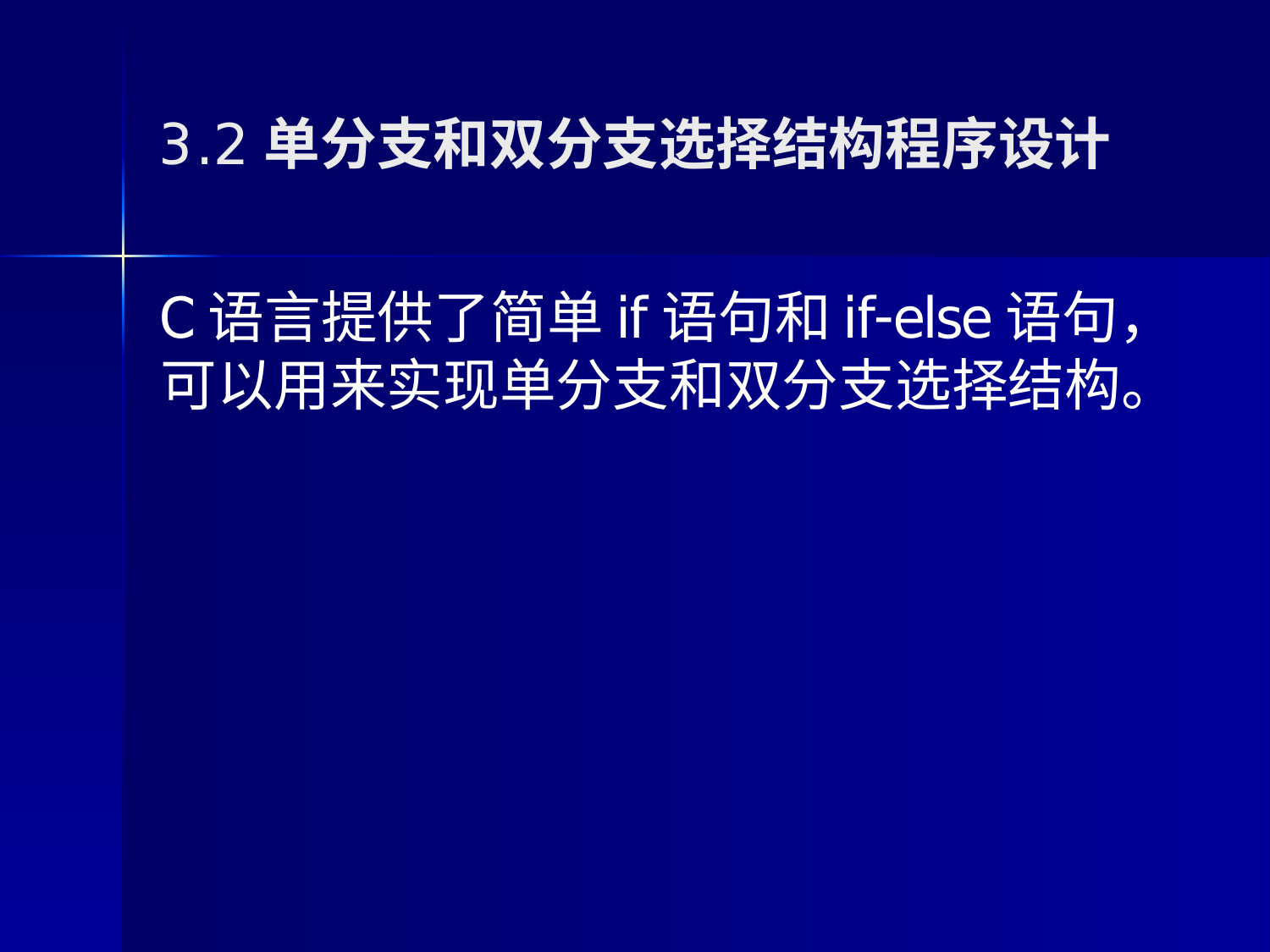

# 3.2单分支和双分支选择结构程序设计
C语言提供了简单if语句和if-else语句，可以用来实现单分支和双分支选择结构。